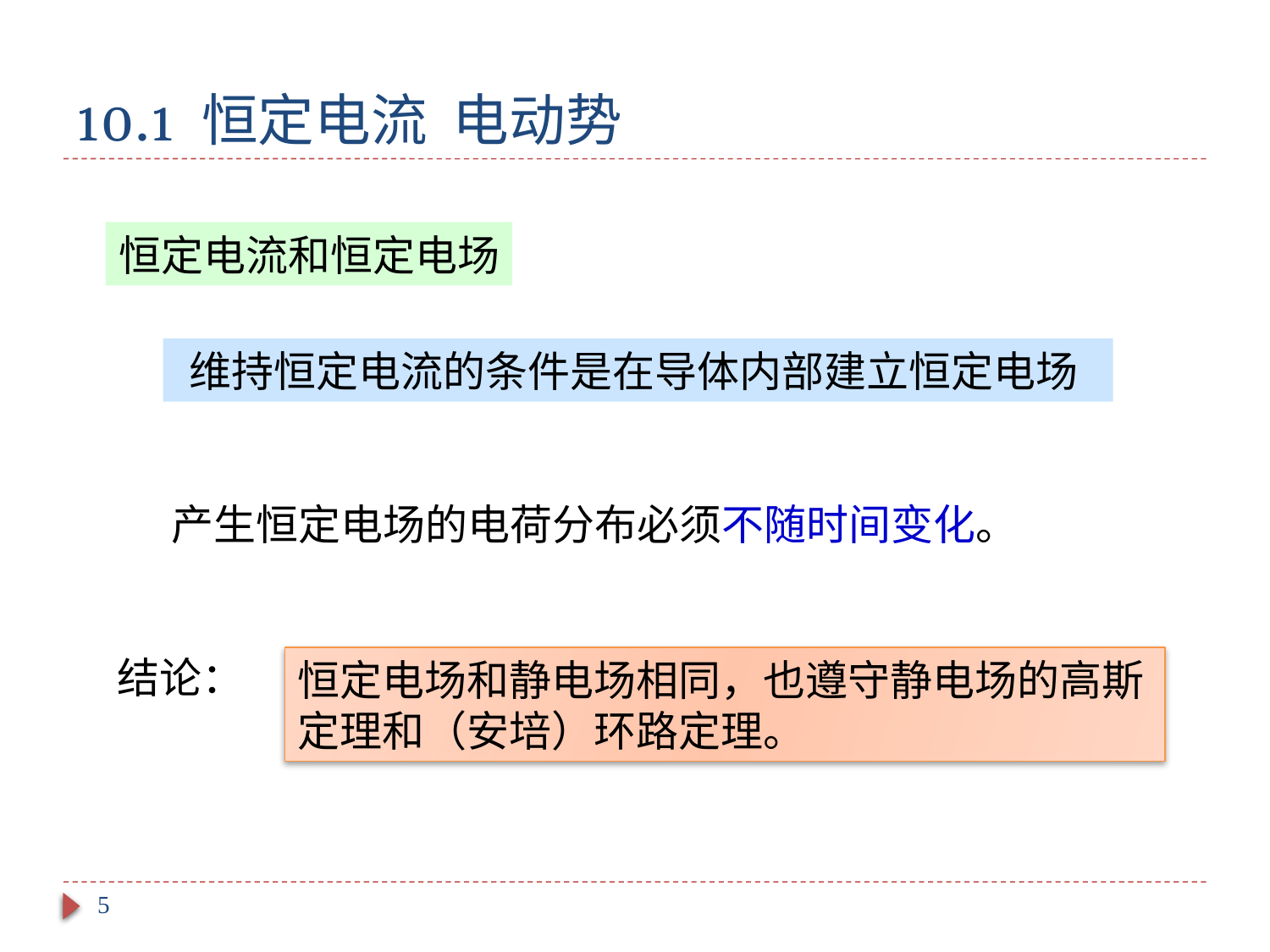

# 10.1 恒定电流  电动势
恒定电流和恒定电场
维持恒定电流的条件是在导体内部建立恒定电场
产生恒定电场的电荷分布必须不随时间变化。
结论：
恒定电场和静电场相同，也遵守静电场的高斯定理和（安培）环路定理。
5